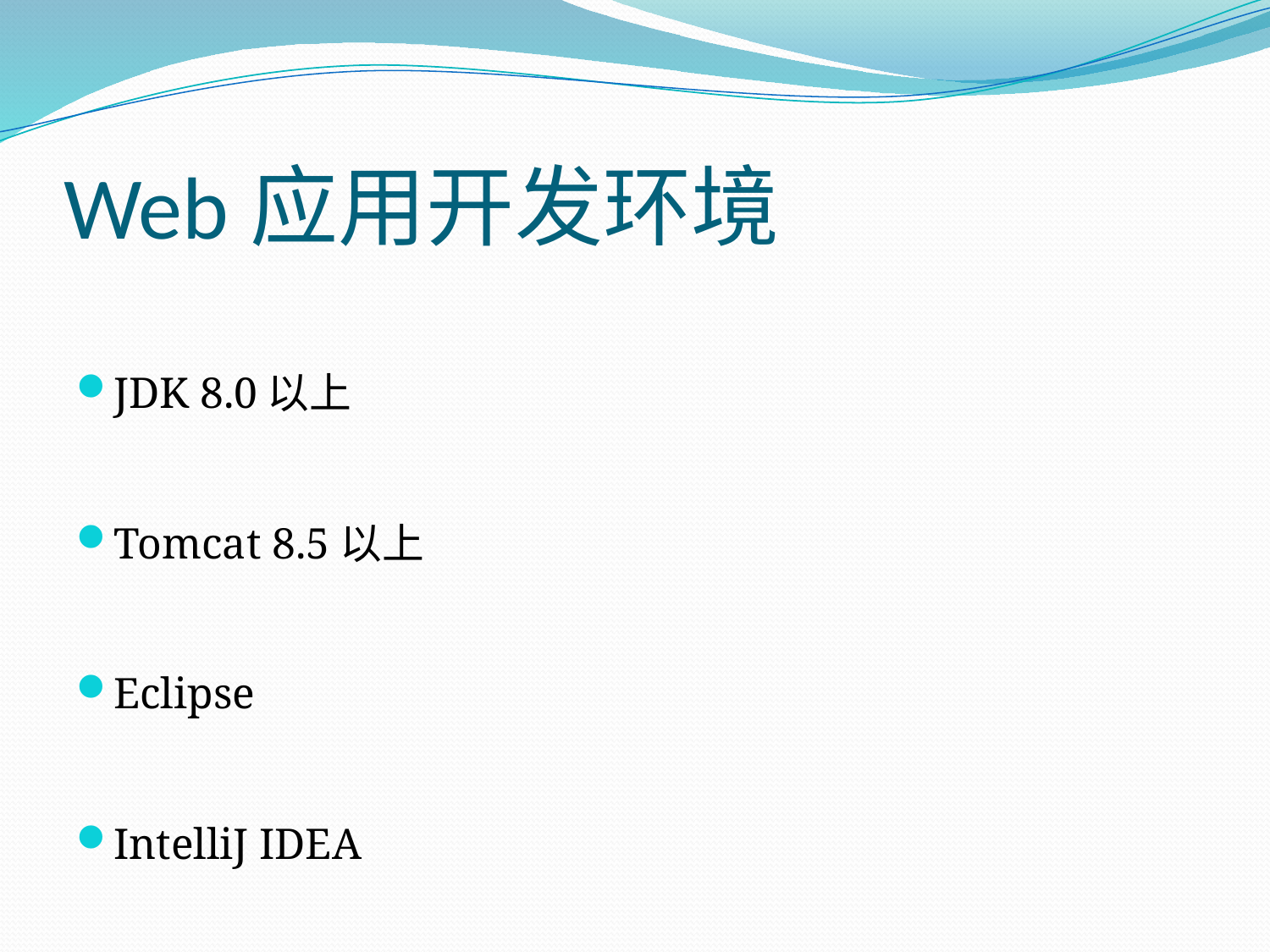

# Web应用开发环境
JDK 8.0以上
Tomcat 8.5以上
Eclipse
IntelliJ IDEA